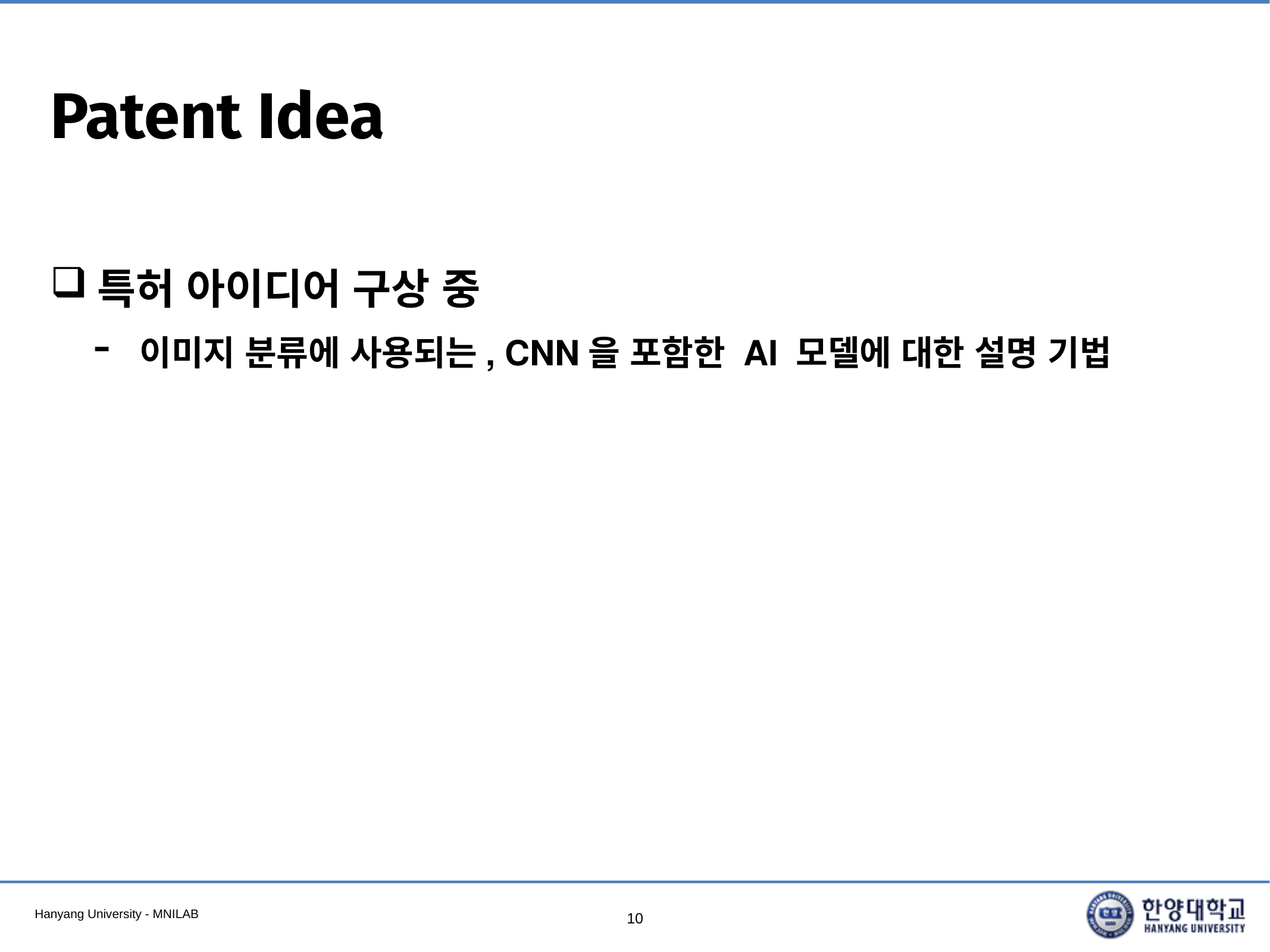

# Patent Idea
특허 아이디어 구상 중
이미지 분류에 사용되는, CNN을 포함한 AI 모델에 대한 설명 기법
10